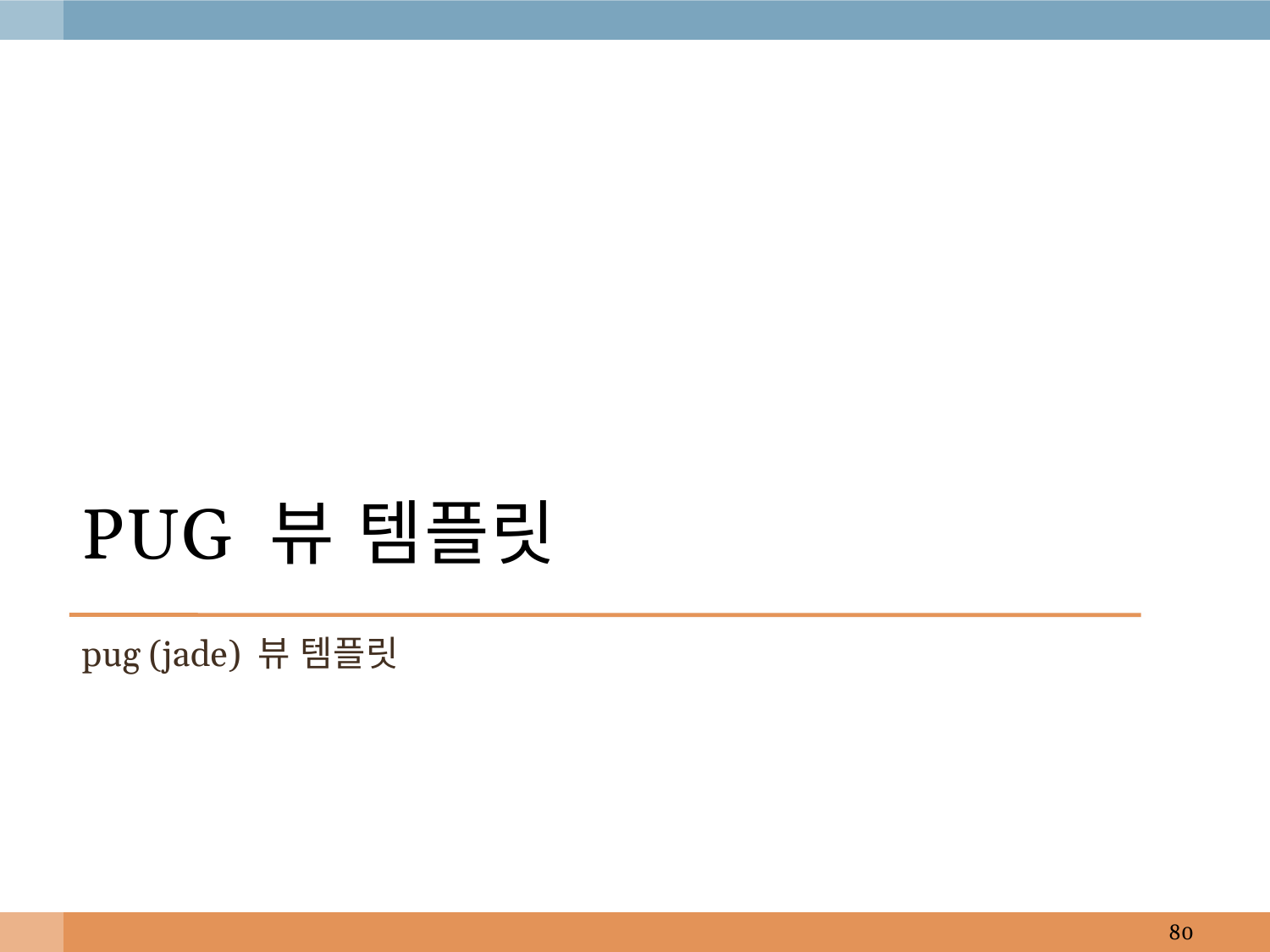

# pug 뷰 템플릿
pug (jade) 뷰 템플릿
80